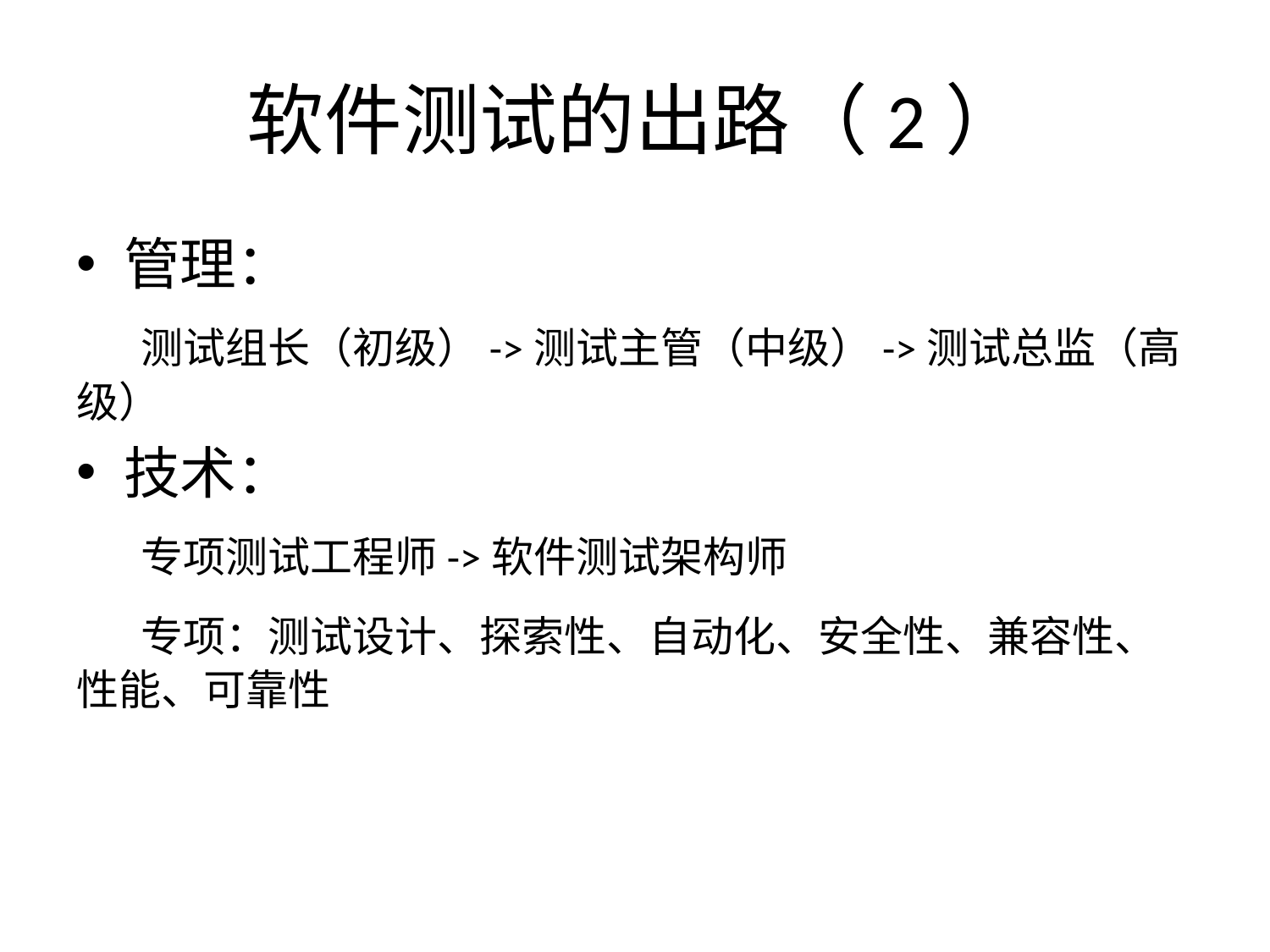

# 软件测试的出路（2）
管理：
    测试组长（初级）->测试主管（中级）->测试总监（高级）
技术：
    专项测试工程师->软件测试架构师
    专项：测试设计、探索性、自动化、安全性、兼容性、性能、可靠性